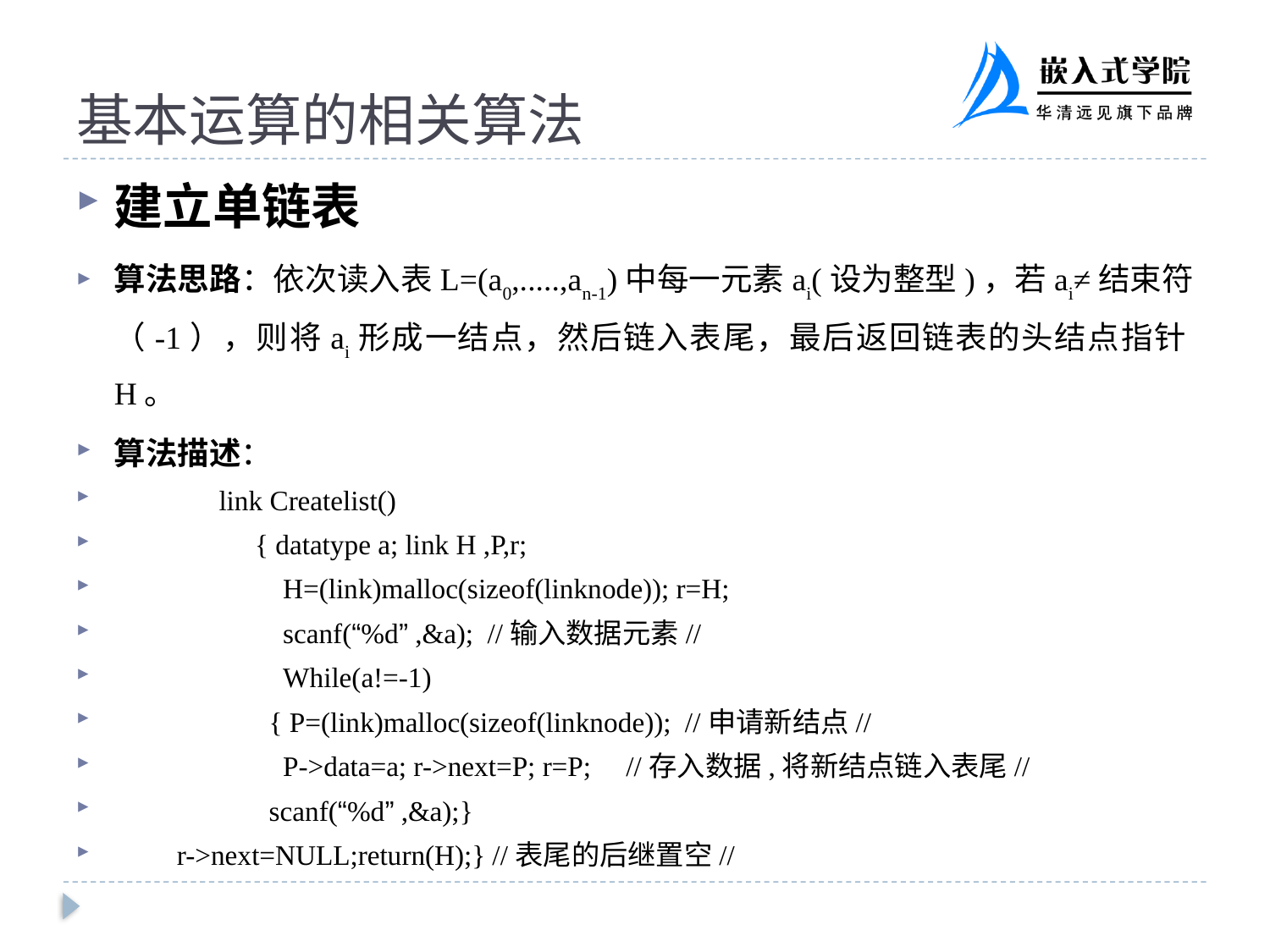

# 基本运算的相关算法
建立单链表
算法思路：依次读入表L=(a0,.....,an-1)中每一元素ai(设为整型)，若ai≠结束符（-1），则将ai形成一结点，然后链入表尾，最后返回链表的头结点指针H。
算法描述：
               link Createlist()
	  { datatype a; link H ,P,r;
	      H=(link)malloc(sizeof(linknode)); r=H;
	      scanf(“%d” ,&a);  //输入数据元素//
	      While(a!=-1)
	    { P=(link)malloc(sizeof(linknode));  //申请新结点//
	      P->data=a; r->next=P; r=P;     //存入数据,将新结点链入表尾//
	    scanf(“%d” ,&a);}
         r->next=NULL;return(H);} //表尾的后继置空//
64